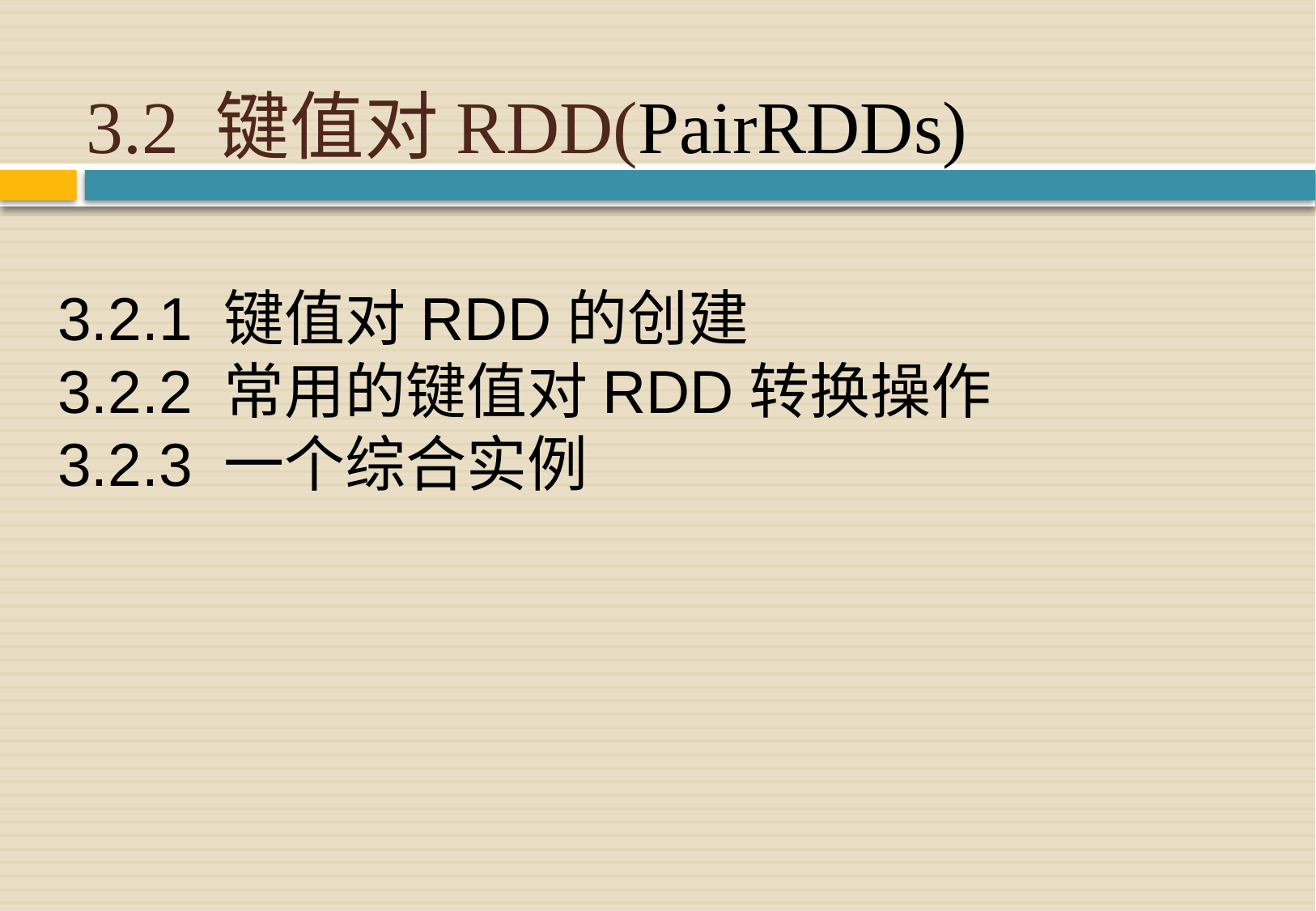

# 3.2 键值对RDD(PairRDDs)
3.2.1 键值对RDD的创建
3.2.2 常用的键值对RDD转换操作
3.2.3 一个综合实例